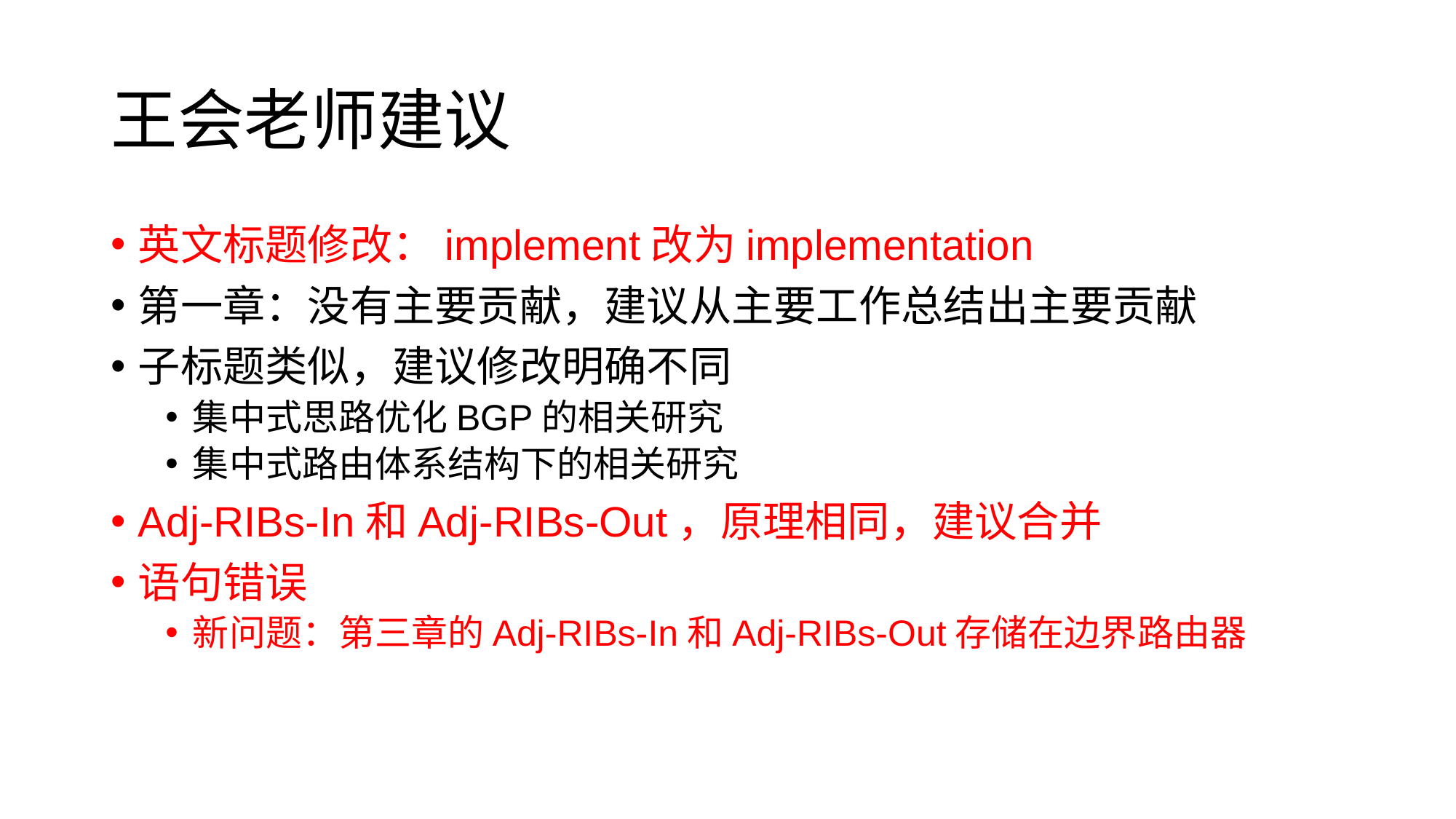

# 王会老师建议
英文标题修改：implement改为implementation
第一章：没有主要贡献，建议从主要工作总结出主要贡献
子标题类似，建议修改明确不同
集中式思路优化BGP的相关研究
集中式路由体系结构下的相关研究
Adj-RIBs-In和Adj-RIBs-Out，原理相同，建议合并
语句错误
新问题：第三章的Adj-RIBs-In和Adj-RIBs-Out存储在边界路由器